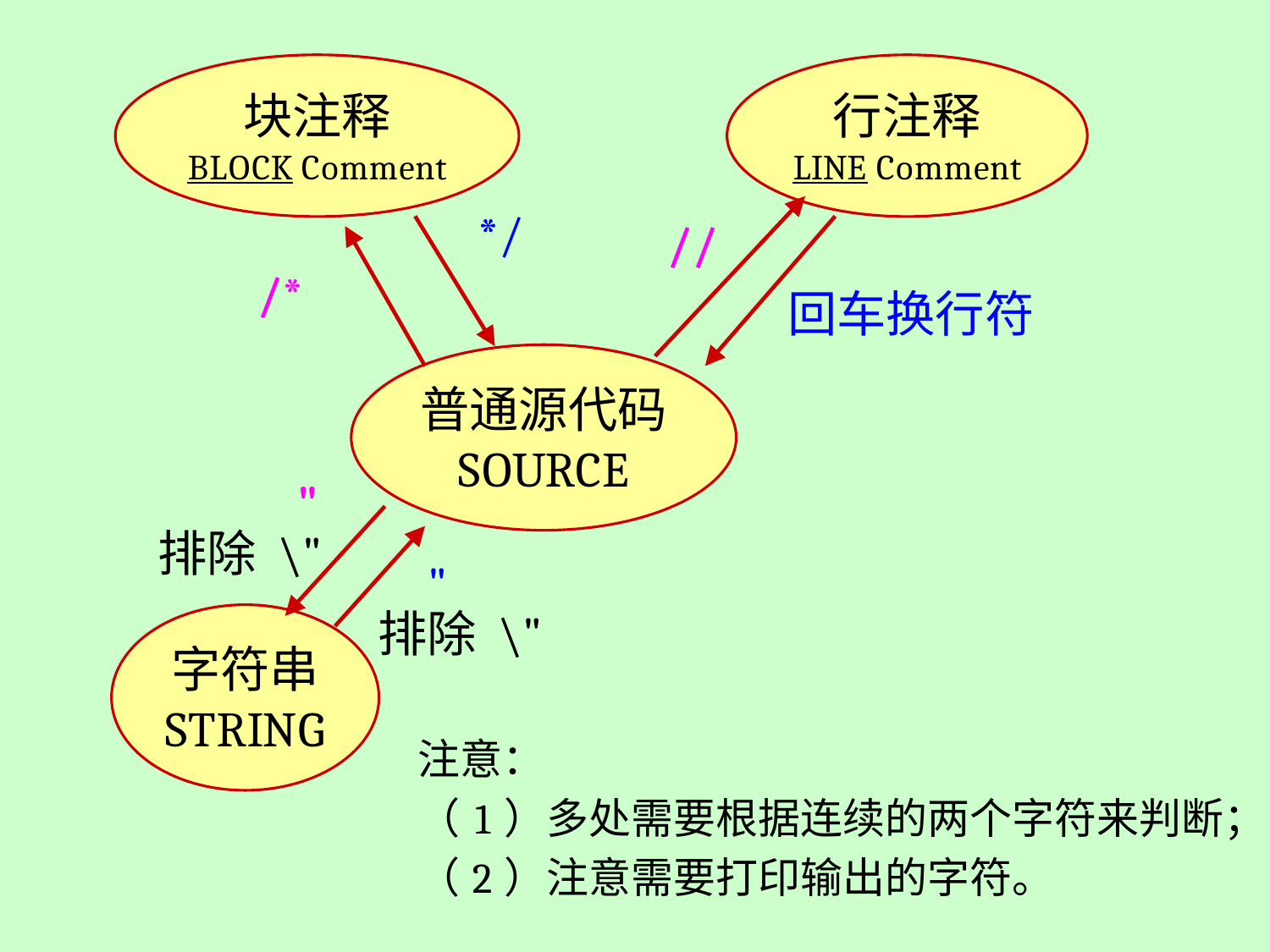

块注释
BLOCK Comment
行注释
LINE Comment
*/

//

/*
回车换行符
普通源代码
SOURCE
"

排除 \"

"
排除 \"
字符串
STRING
注意：
（1）多处需要根据连续的两个字符来判断；
（2）注意需要打印输出的字符。
3